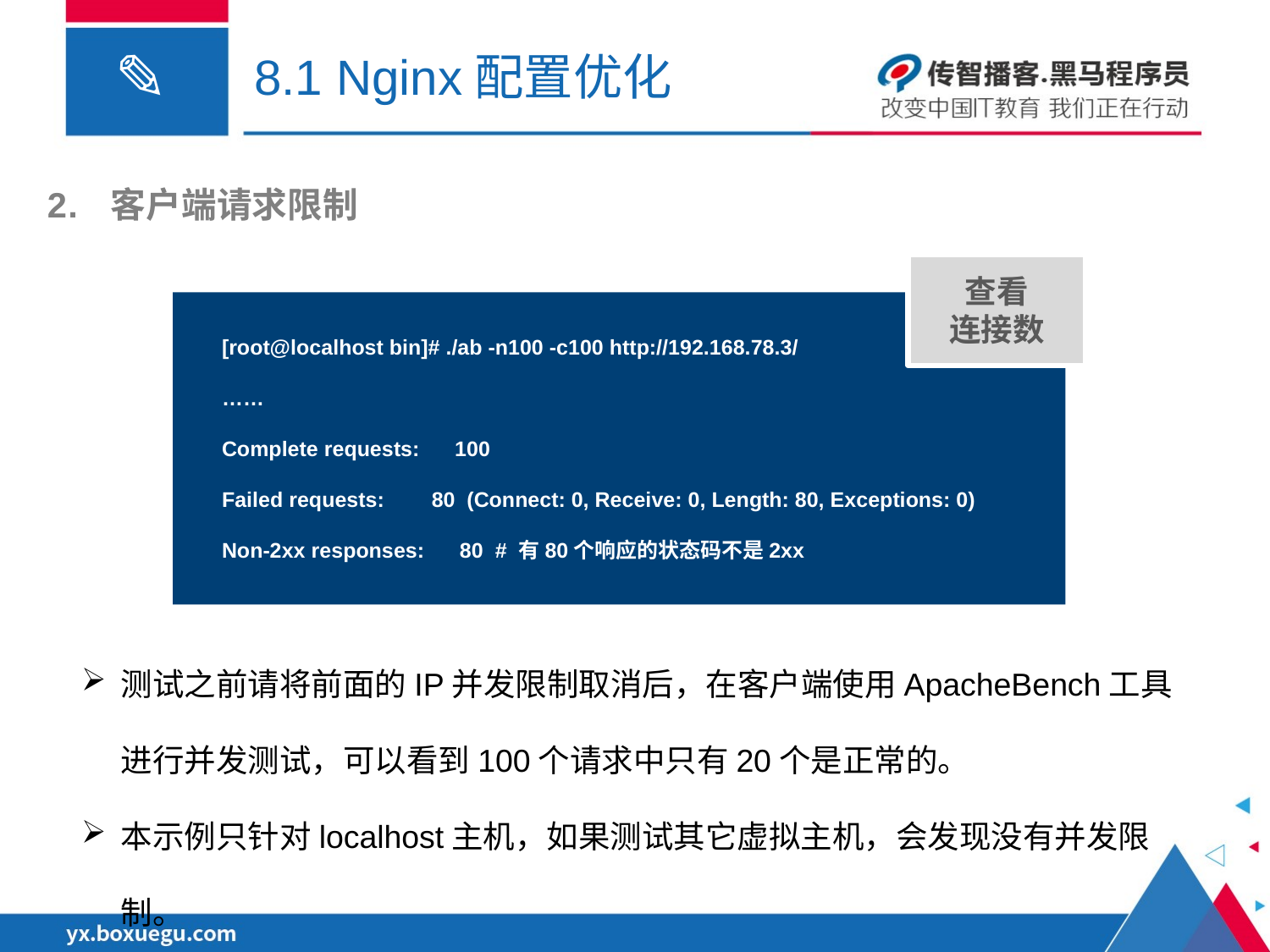

# 8.1 Nginx配置优化
客户端请求限制
查看
连接数

[root@localhost bin]# ./ab -n100 -c100 http://192.168.78.3/
……
Complete requests:      100
Failed requests:        80  (Connect: 0, Receive: 0, Length: 80, Exceptions: 0)
Non-2xx responses:      80  # 有80个响应的状态码不是2xx
测试之前请将前面的IP并发限制取消后，在客户端使用ApacheBench工具进行并发测试，可以看到100个请求中只有20个是正常的。
本示例只针对localhost主机，如果测试其它虚拟主机，会发现没有并发限制。